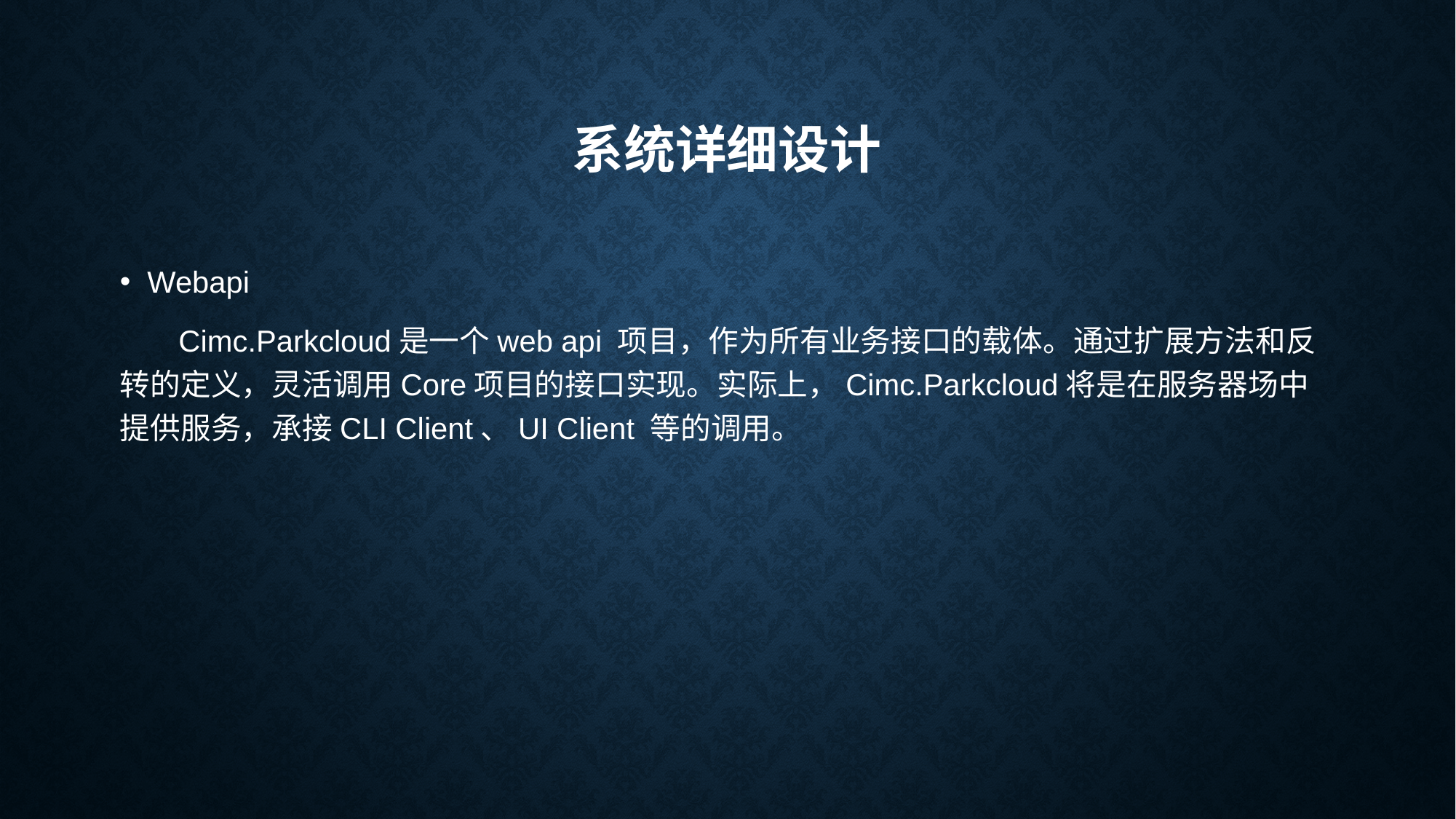

# 系统详细设计
Webapi
       Cimc.Parkcloud是一个web api 项目，作为所有业务接口的载体。通过扩展方法和反转的定义，灵活调用Core项目的接口实现。实际上，Cimc.Parkcloud将是在服务器场中提供服务，承接CLI Client、UI Client 等的调用。